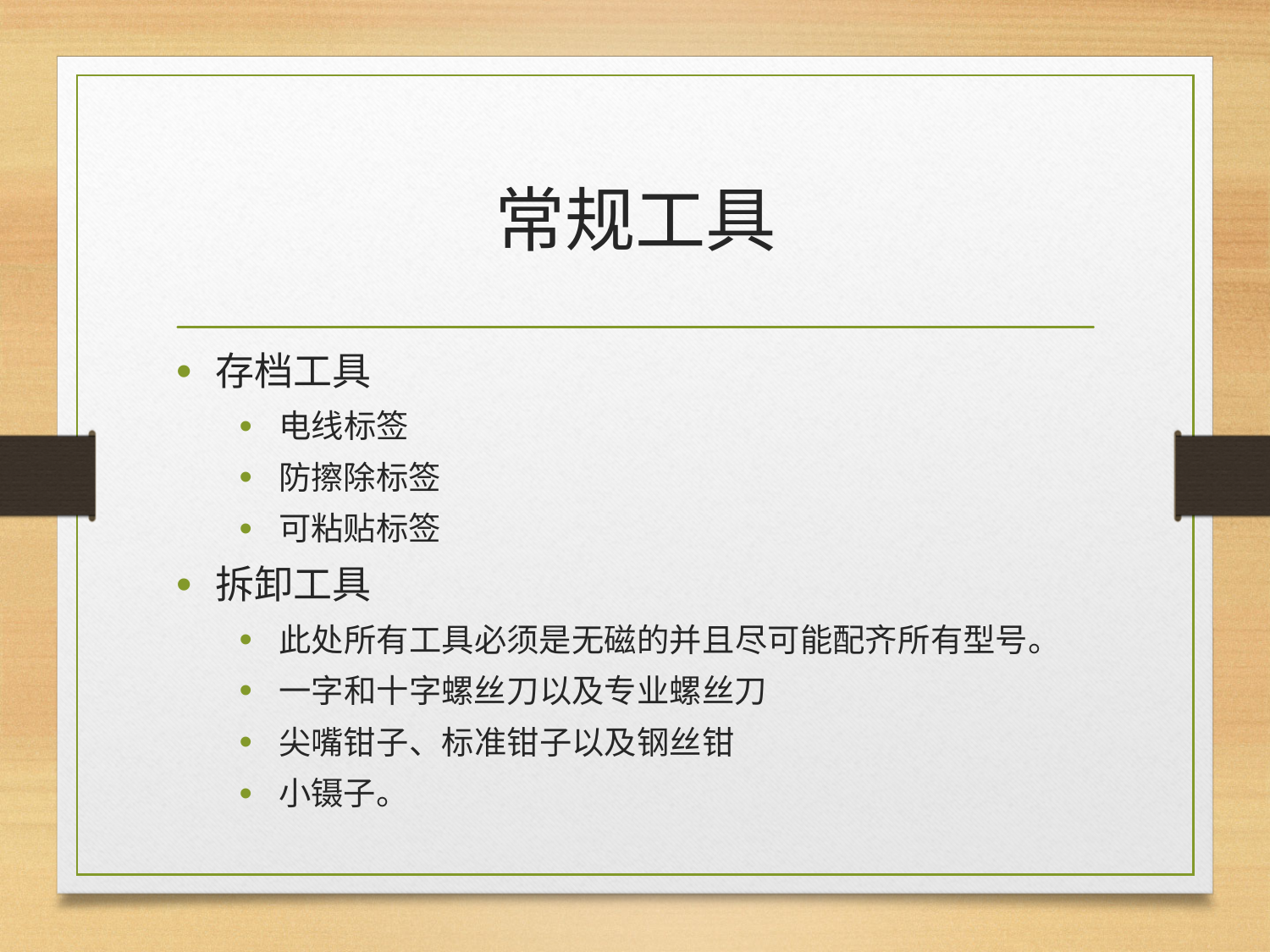

# 常规工具
存档工具
电线标签
防擦除标签
可粘贴标签
拆卸工具
此处所有工具必须是无磁的并且尽可能配齐所有型号。
一字和十字螺丝刀以及专业螺丝刀
尖嘴钳子、标准钳子以及钢丝钳
小镊子。